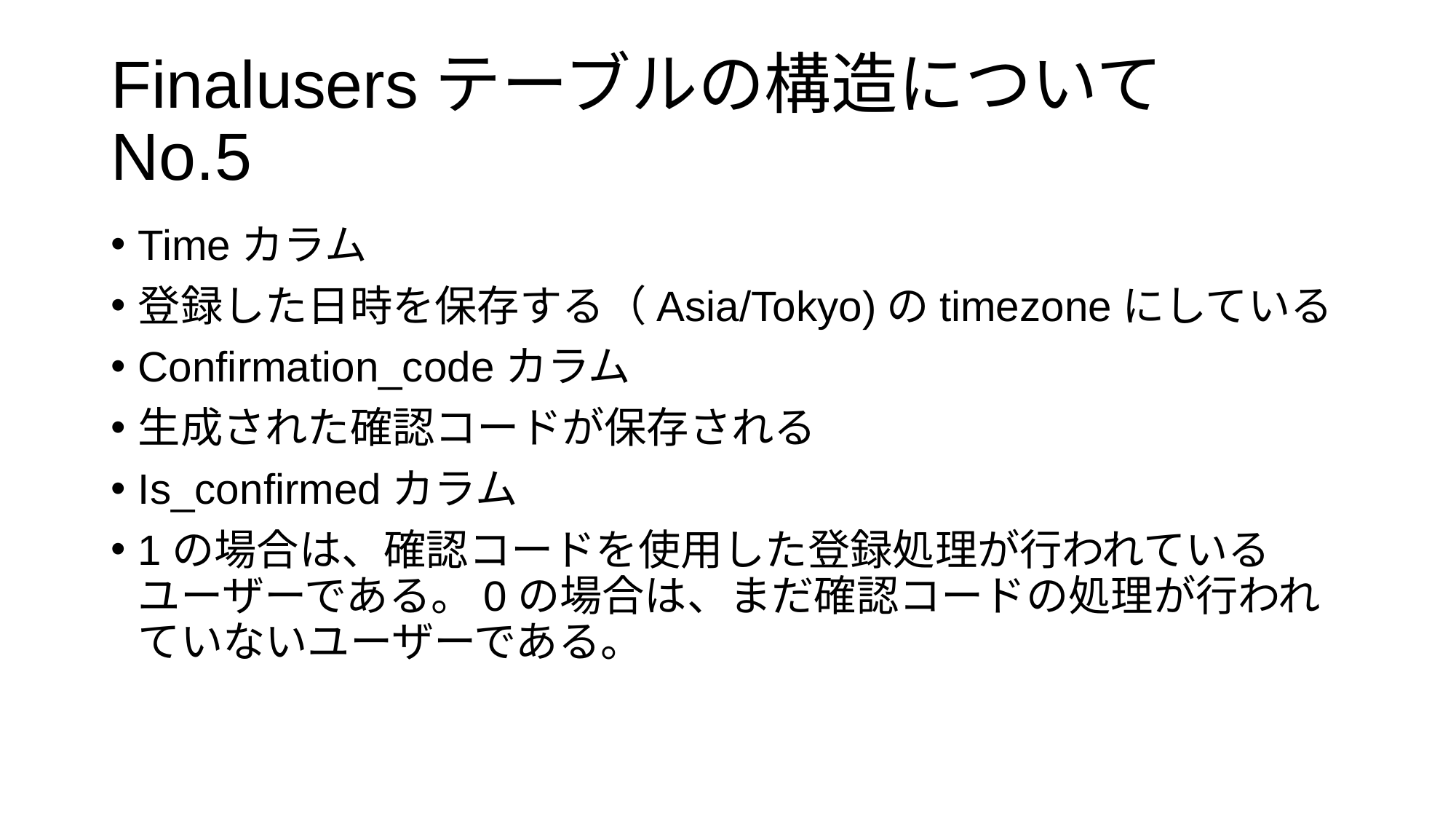

# Finalusersテーブルの構造について　No.5
Timeカラム
登録した日時を保存する（Asia/Tokyo)のtimezoneにしている
Confirmation_codeカラム
生成された確認コードが保存される
Is_confirmedカラム
1の場合は、確認コードを使用した登録処理が行われているユーザーである。0の場合は、まだ確認コードの処理が行われていないユーザーである。